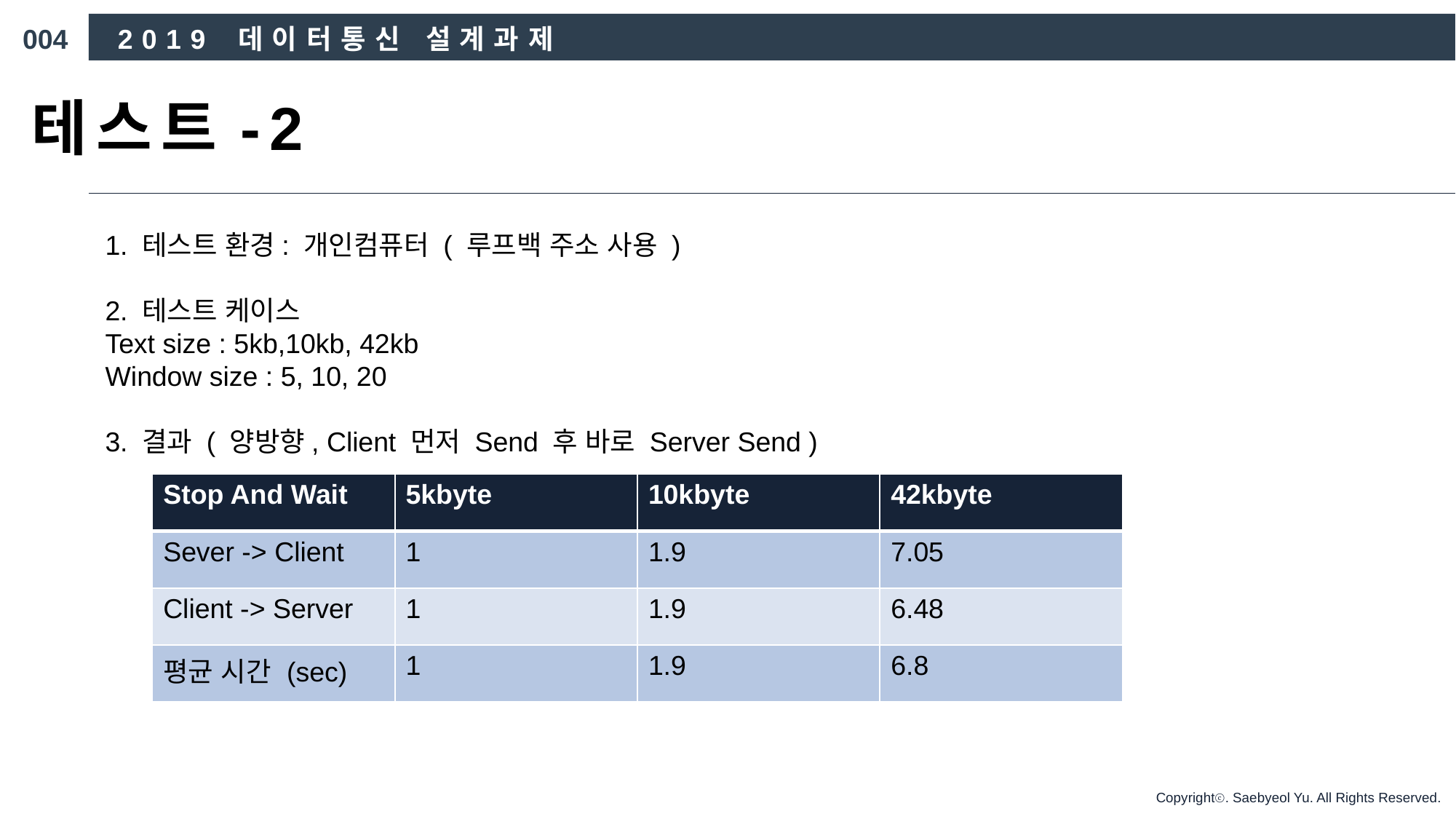

004
2019 데이터통신 설계과제
테스트-2
1. 테스트 환경: 개인컴퓨터 ( 루프백 주소 사용 )

2. 테스트 케이스
Text size : 5kb,10kb, 42kb
Window size : 5, 10, 20

3. 결과 ( 양방향, Client 먼저 Send 후 바로 Server Send )

| Stop And Wait | 5kbyte | 10kbyte | 42kbyte |
| --- | --- | --- | --- |
| Sever -> Client | 1 | 1.9 | 7.05 |
| Client -> Server | 1 | 1.9 | 6.48 |
| 평균 시간 (sec) | 1 | 1.9 | 6.8 |